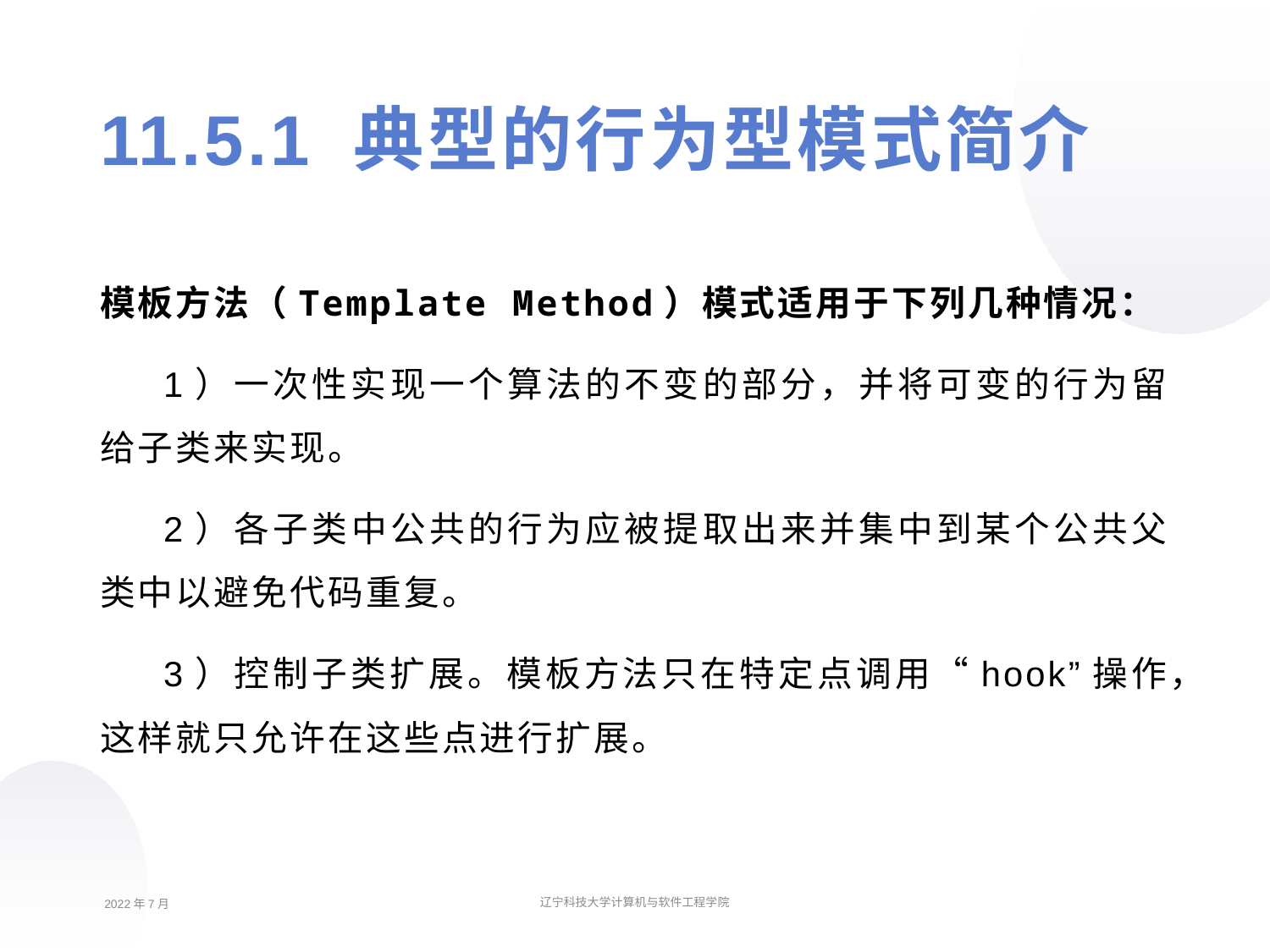

11.5.1 典型的行为型模式简介
模板方法（Template Method）模式适用于下列几种情况：
1）一次性实现一个算法的不变的部分，并将可变的行为留给子类来实现。
2）各子类中公共的行为应被提取出来并集中到某个公共父类中以避免代码重复。
3）控制子类扩展。模板方法只在特定点调用“hook”操作，这样就只允许在这些点进行扩展。

2022年7月
辽宁科技大学计算机与软件工程学院
145